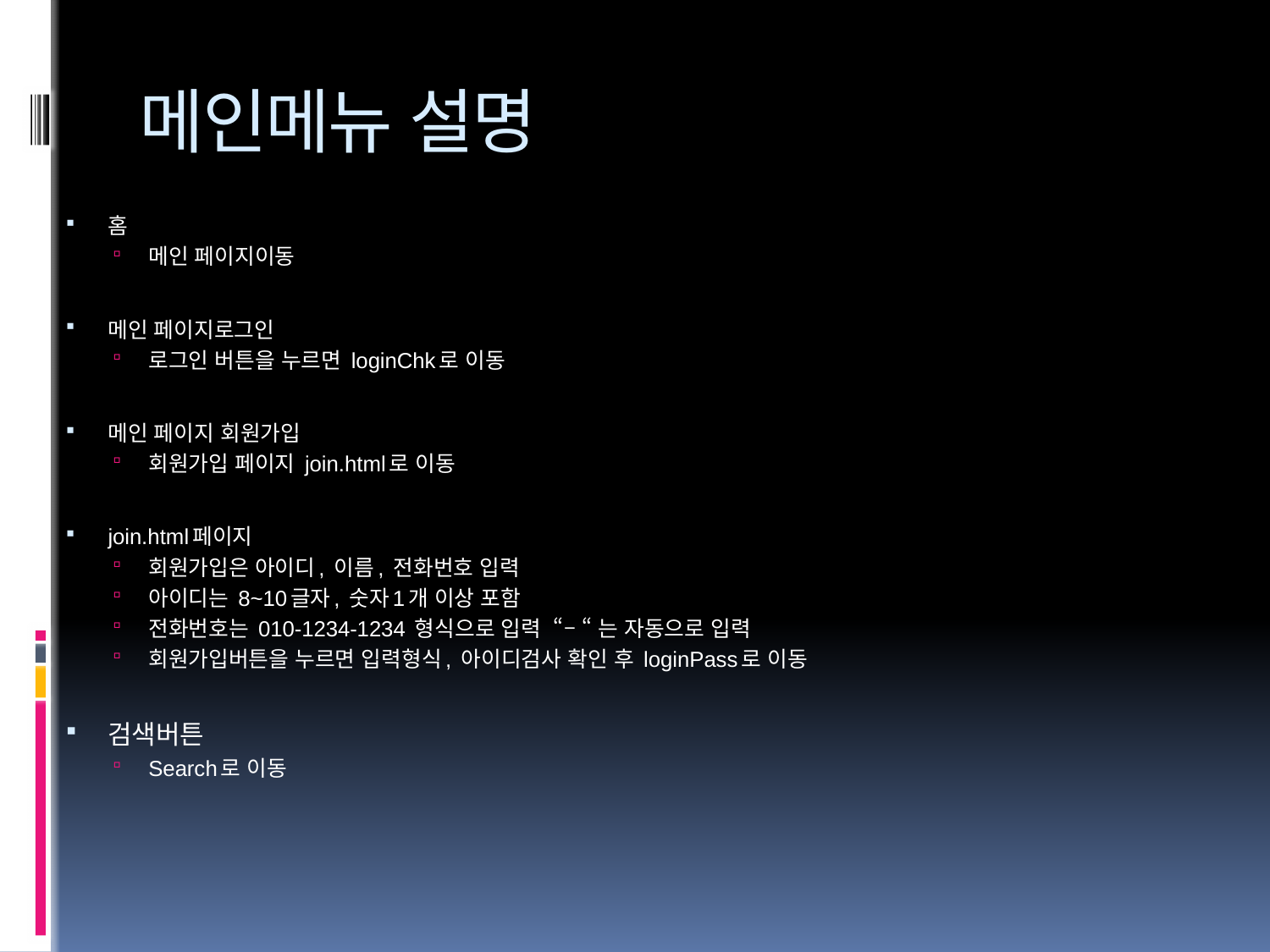

# 메인메뉴 설명
홈
메인 페이지이동

메인 페이지로그인
로그인 버튼을 누르면 loginChk로 이동

메인 페이지 회원가입
회원가입 페이지 join.html로 이동

join.html페이지
회원가입은 아이디, 이름, 전화번호 입력
아이디는 8~10글자, 숫자1개 이상 포함
전화번호는 010-1234-1234 형식으로 입력  “– “ 는 자동으로 입력
회원가입버튼을 누르면 입력형식, 아이디검사 확인 후 loginPass로 이동

검색버튼
Search로 이동